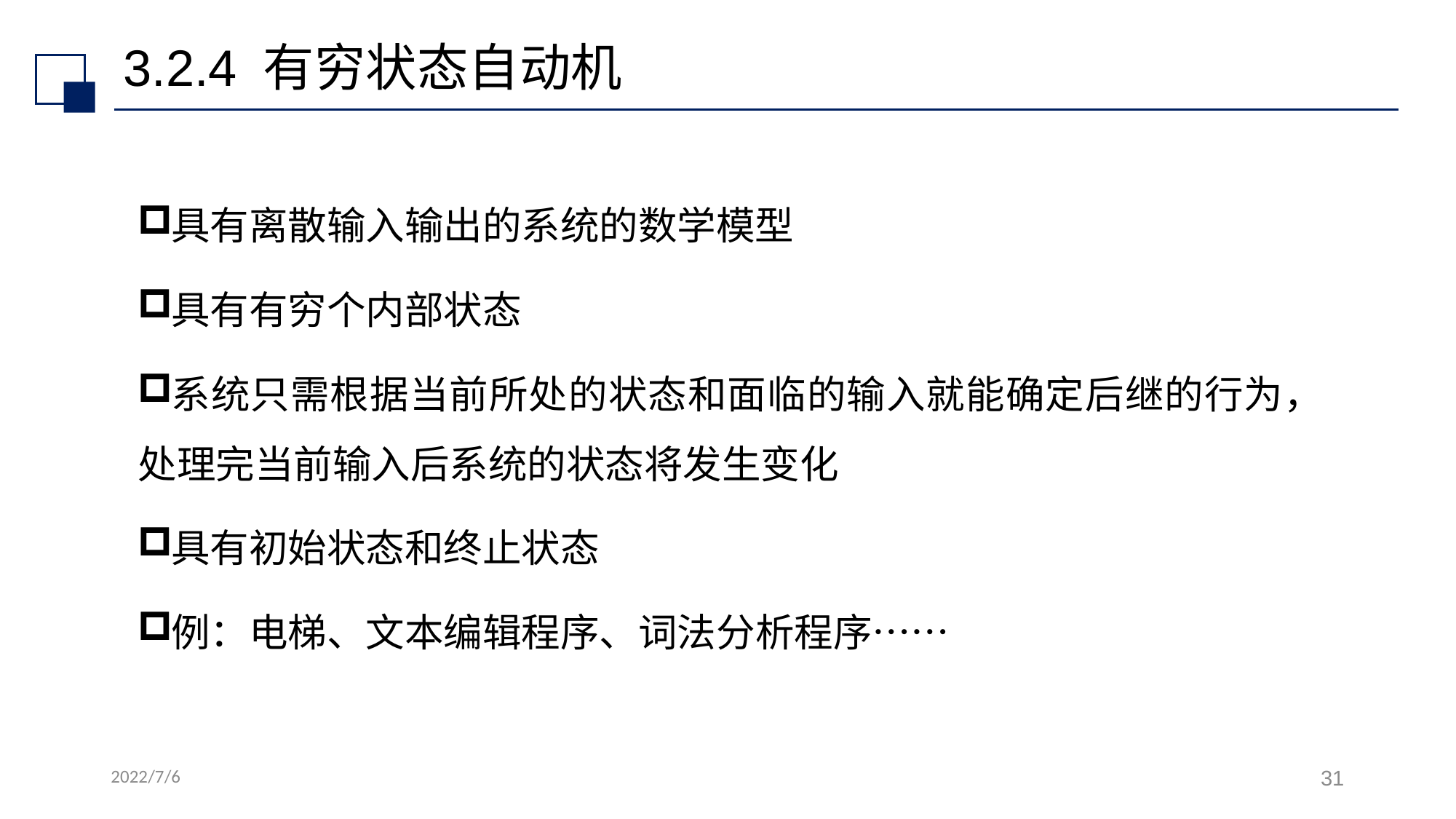

# 3.2.4 有穷状态自动机
具有离散输入输出的系统的数学模型
具有有穷个内部状态
系统只需根据当前所处的状态和面临的输入就能确定后继的行为，处理完当前输入后系统的状态将发生变化
具有初始状态和终止状态
例：电梯、文本编辑程序、词法分析程序……
2022/7/6
31